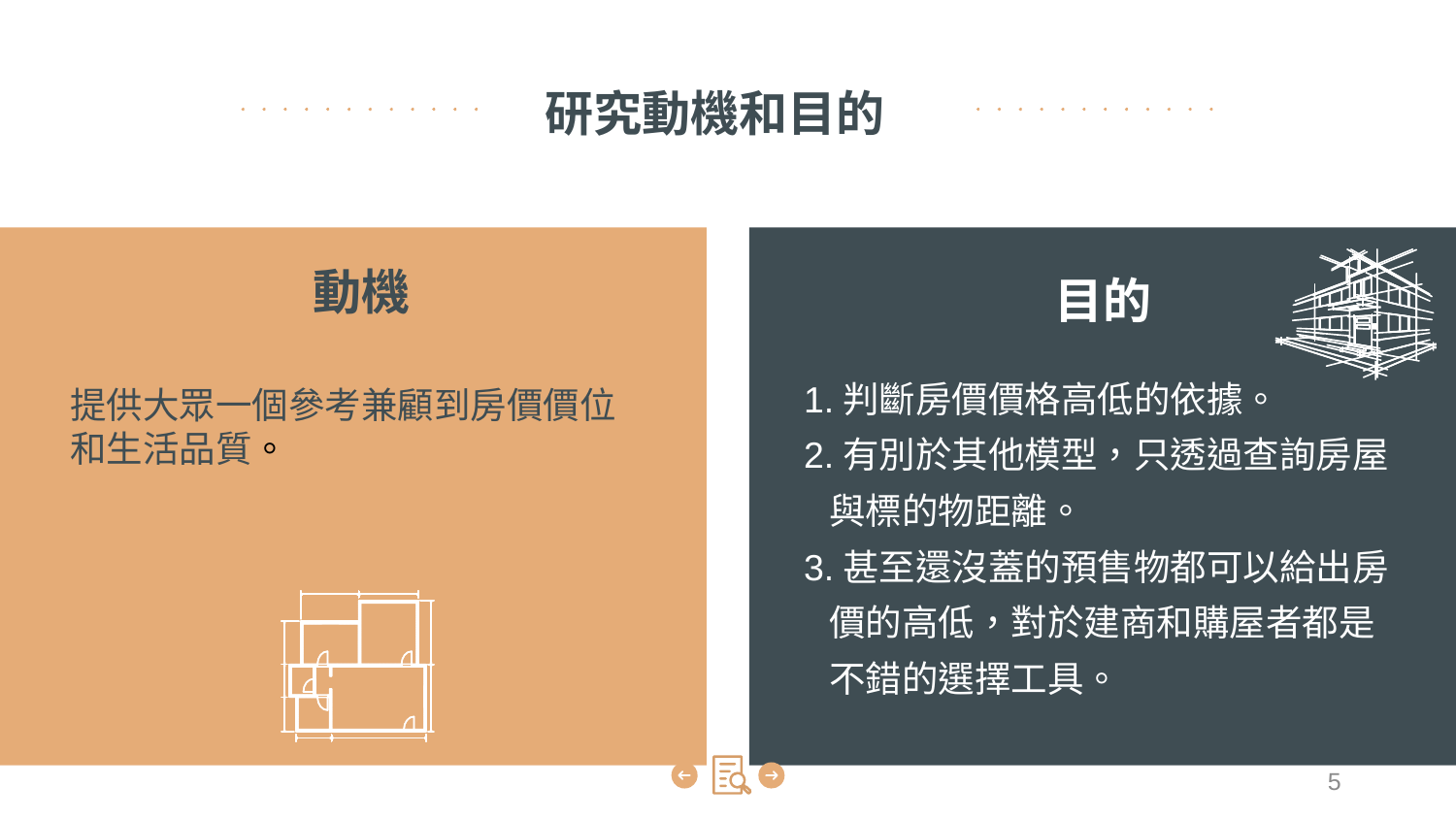

# 研究動機和目的

動機
目的

1.判斷房價價格高低的依據。
2.有別於其他模型，只透過查詢房屋
  與標的物距離。
3.甚至還沒蓋的預售物都可以給出房
  價的高低，對於建商和購屋者都是
  不錯的選擇工具。
提供大眾一個參考兼顧到房價價位和生活品質。

5